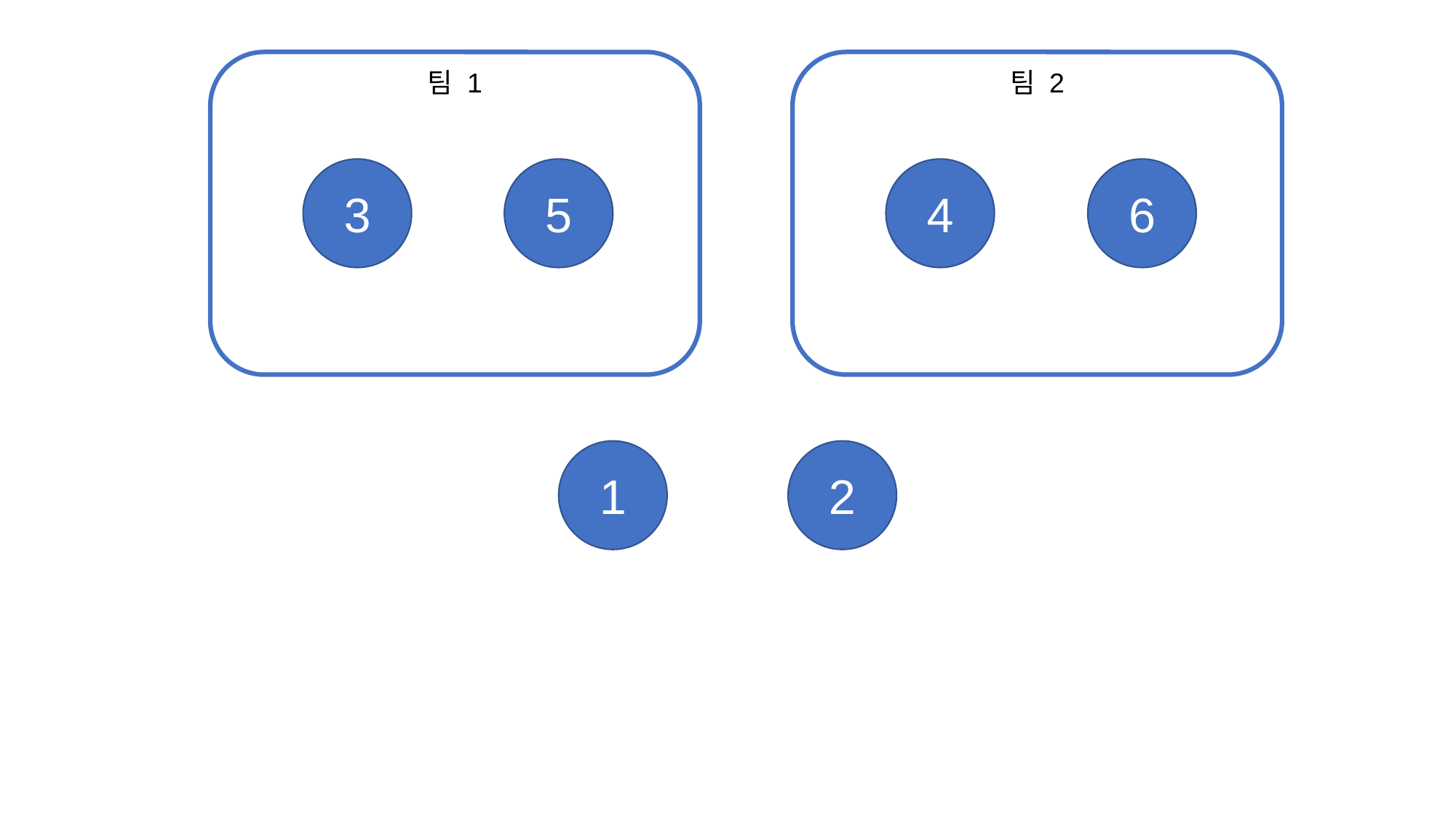

팀 1

팀 2

3
5
4
6
2
1